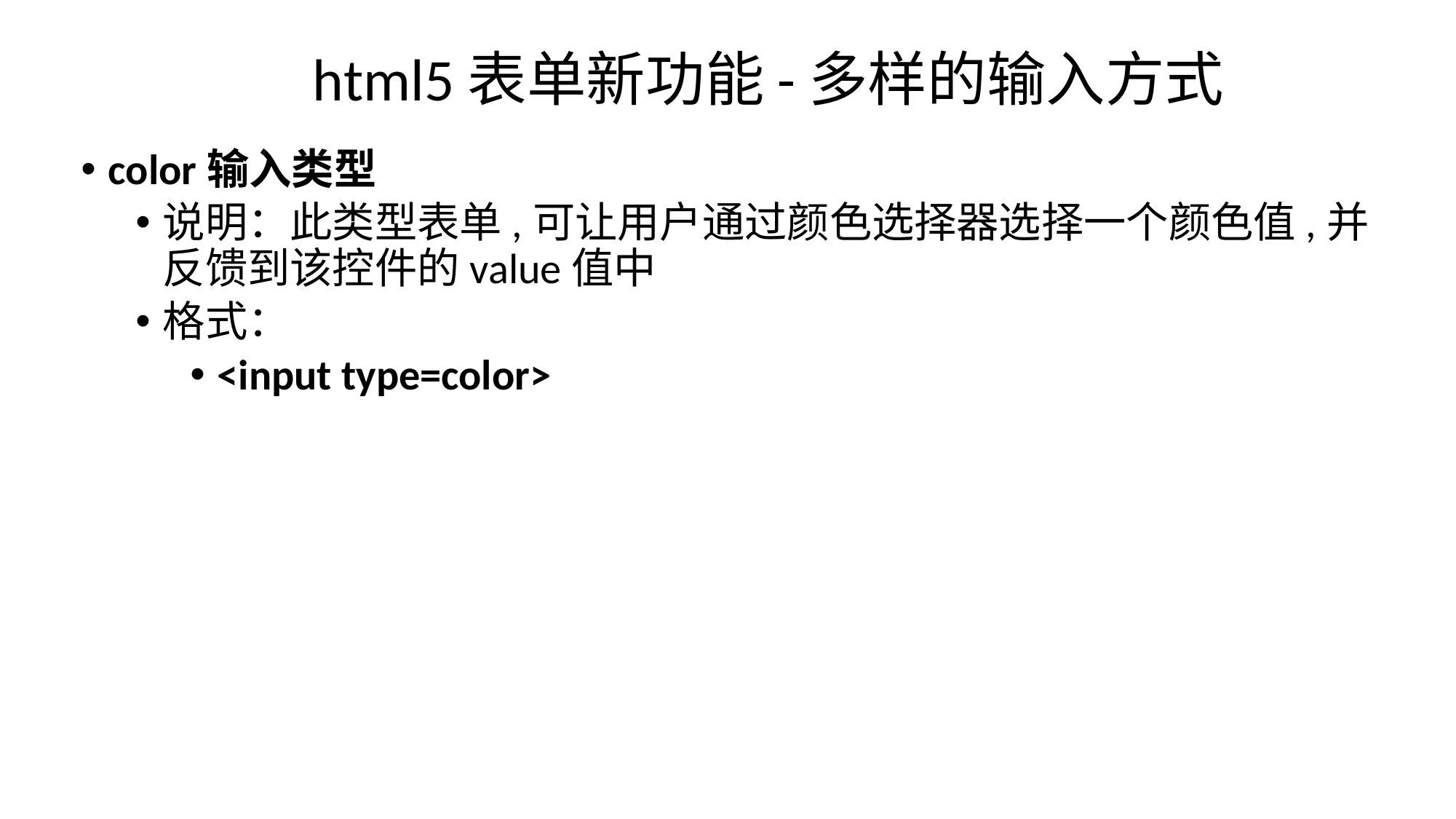

# html5表单新功能-多样的输入方式
color输入类型
说明：此类型表单,可让用户通过颜色选择器选择一个颜色值,并反馈到该控件的value值中
格式：
<input type=color>